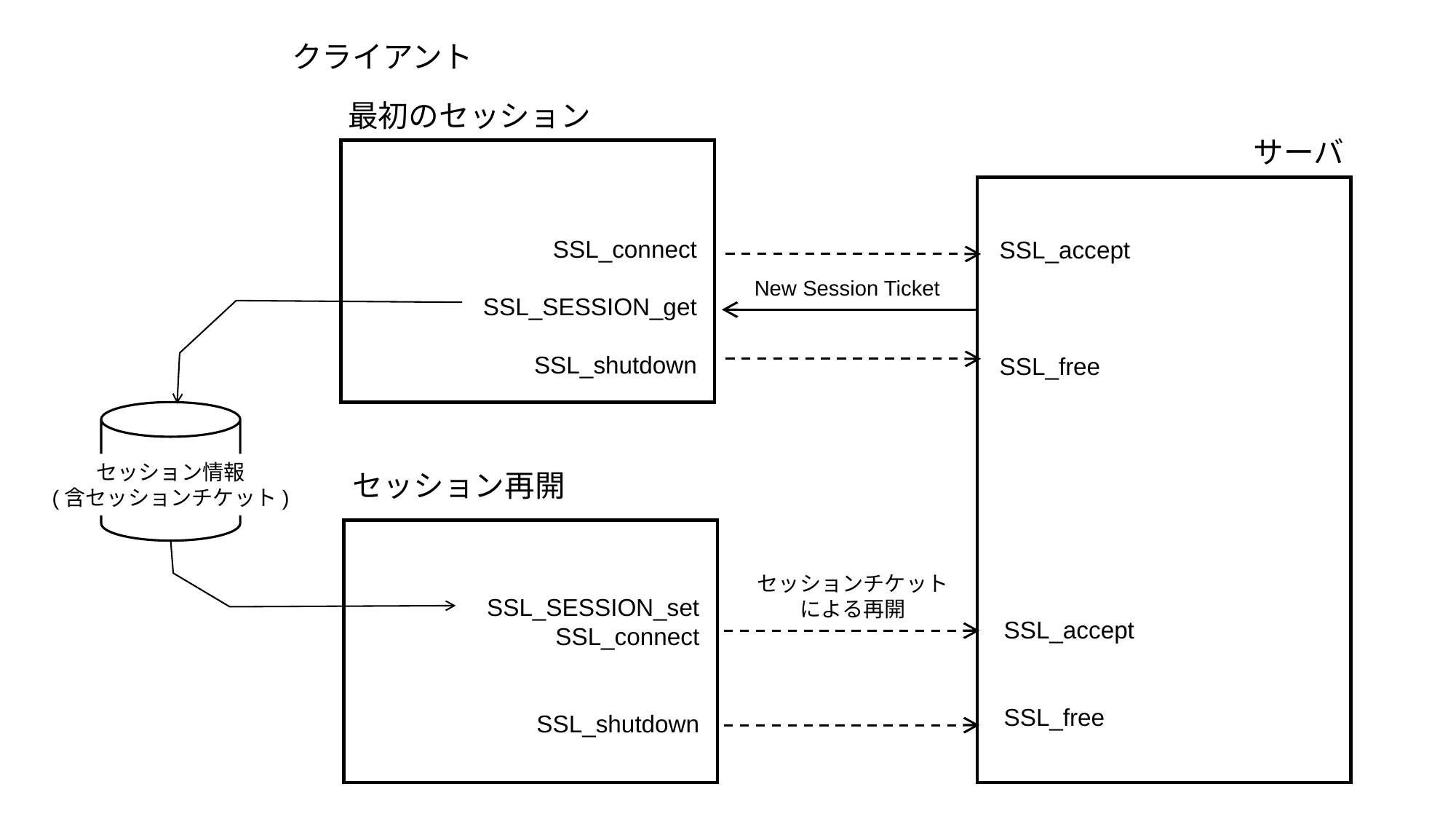

クライアント
最初のセッション
サーバ

SSL_connect

SSL_SESSION_get

SSL_shutdown

SSL_accept

SSL_free
New Session Ticket

セッション情報
(含セッションチケット)
セッション再開

SSL_accept

SSL_free

SSL_SESSION_set
SSL_connect

SSL_shutdown
セッションチケット
による再開